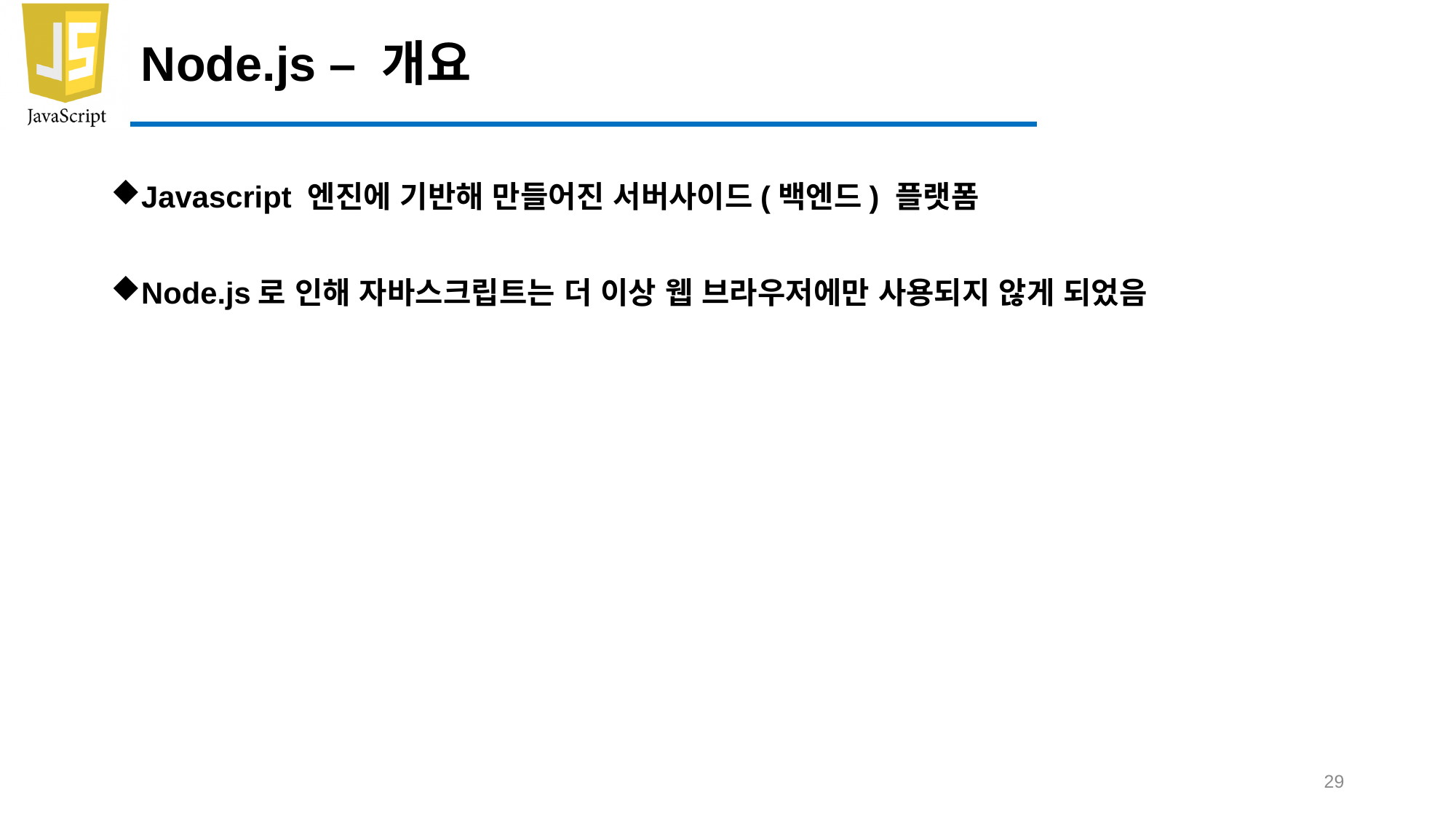

# Node.js – 개요
Javascript 엔진에 기반해 만들어진 서버사이드(백엔드) 플랫폼

Node.js로 인해 자바스크립트는 더 이상 웹 브라우저에만 사용되지 않게 되었음
29